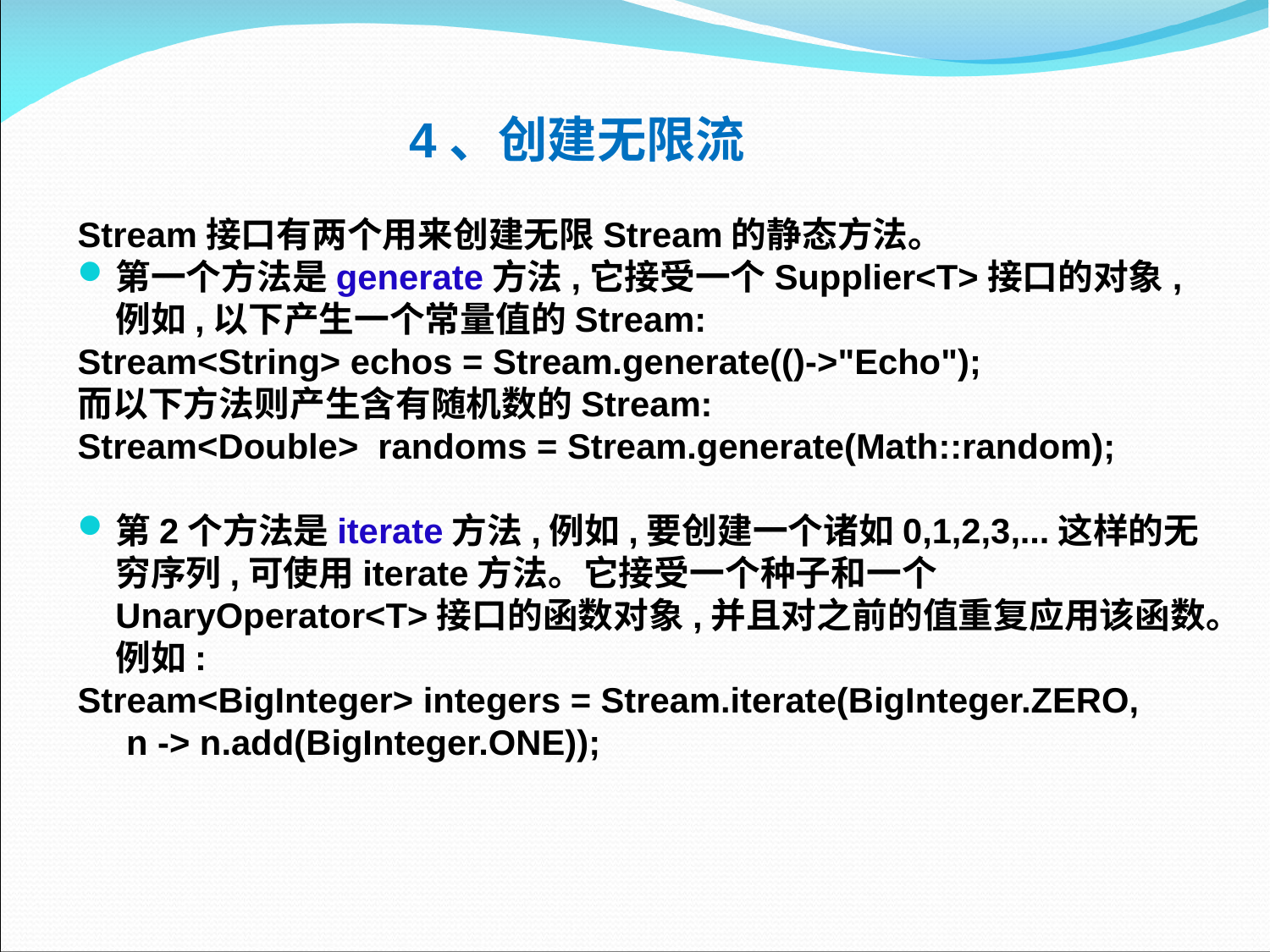

# 4、创建无限流
Stream接口有两个用来创建无限Stream的静态方法。
第一个方法是generate方法,它接受一个Supplier<T>接口的对象,例如,以下产生一个常量值的Stream:
Stream<String> echos = Stream.generate(()->"Echo");
而以下方法则产生含有随机数的Stream:
Stream<Double>  randoms = Stream.generate(Math::random);

第2个方法是iterate方法,例如,要创建一个诸如0,1,2,3,...这样的无穷序列,可使用iterate方法。它接受一个种子和一个UnaryOperator<T>接口的函数对象,并且对之前的值重复应用该函数。例如:
Stream<BigInteger> integers = Stream.iterate(BigInteger.ZERO,
     n -> n.add(BigInteger.ONE));